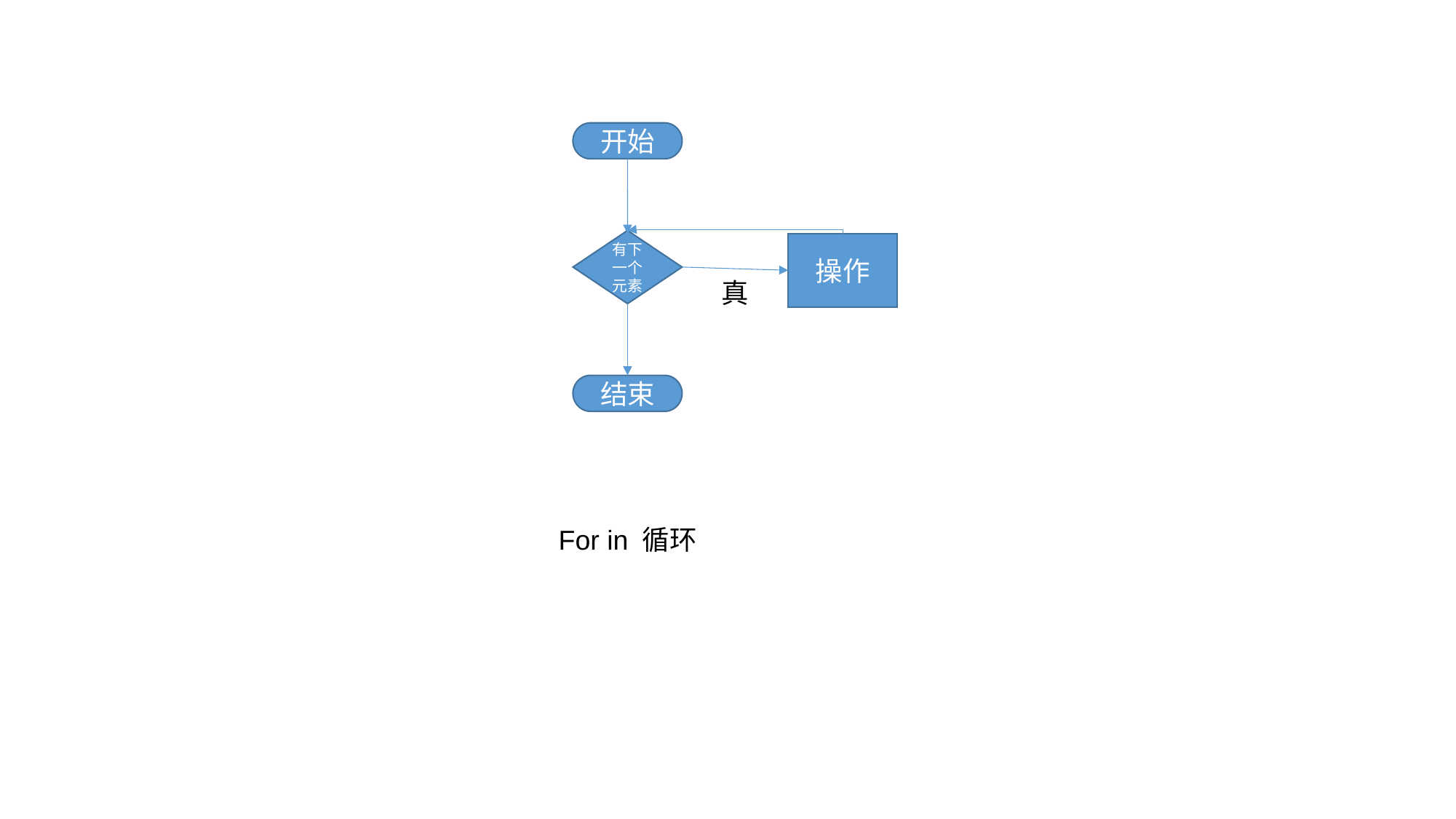

开始
有下一个元素
操作
真
结束
For in 循环